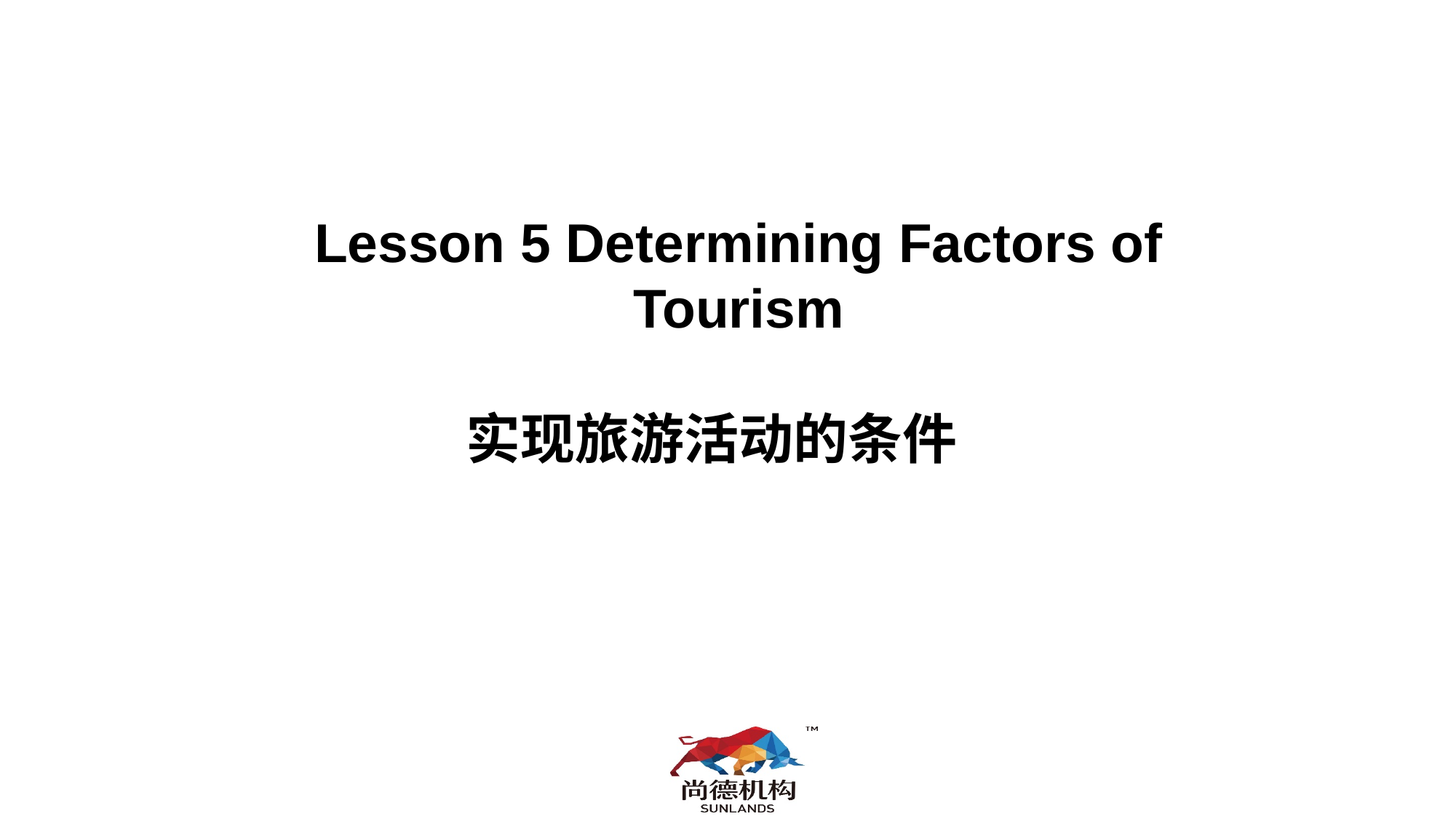

Lesson 5 Determining Factors of Tourism

实现旅游活动的条件